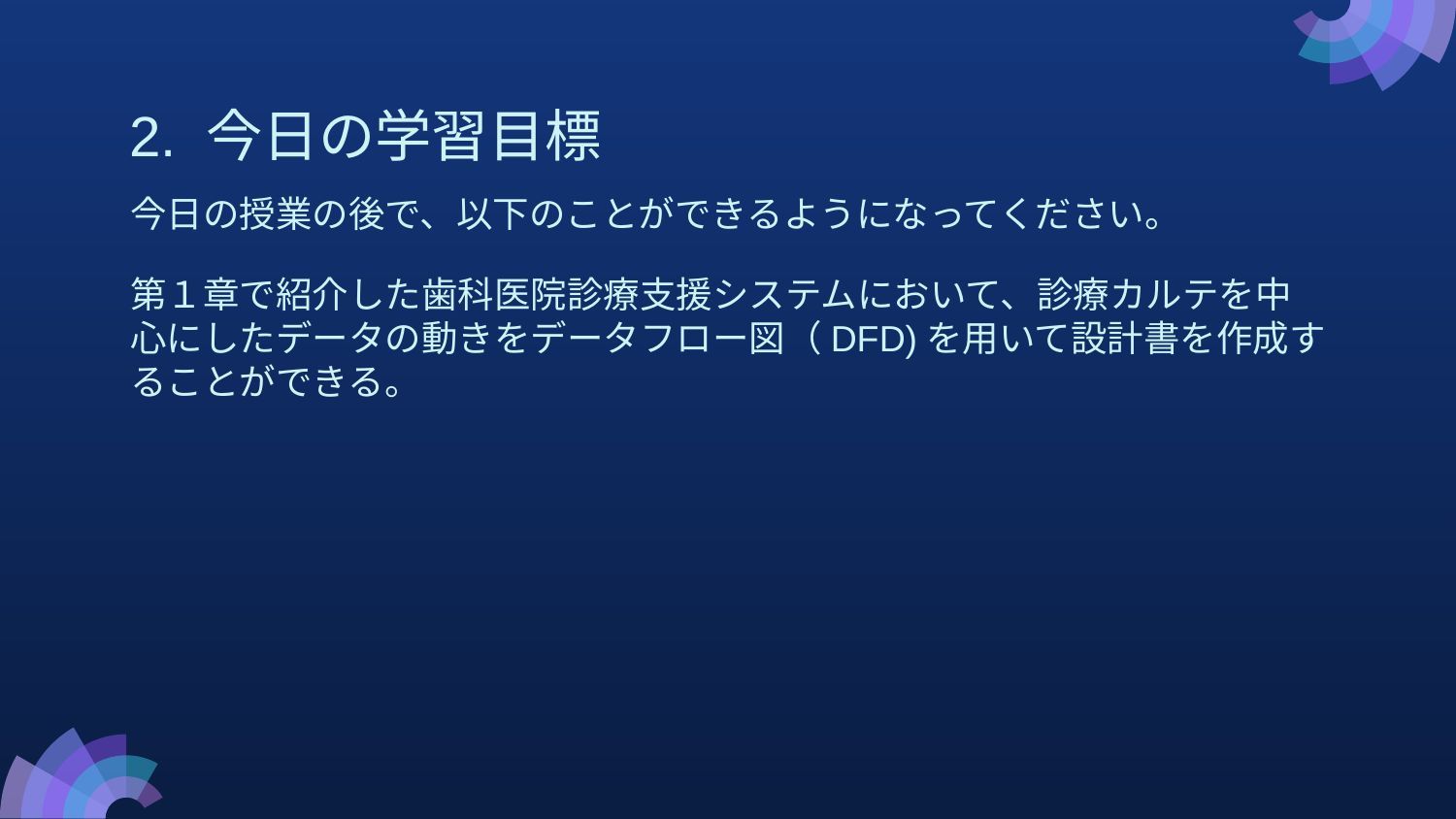

# 2. 今日の学習目標
今日の授業の後で、以下のことができるようになってください。
第１章で紹介した歯科医院診療支援システムにおいて、診療カルテを中心にしたデータの動きをデータフロー図（DFD)を用いて設計書を作成することができる。